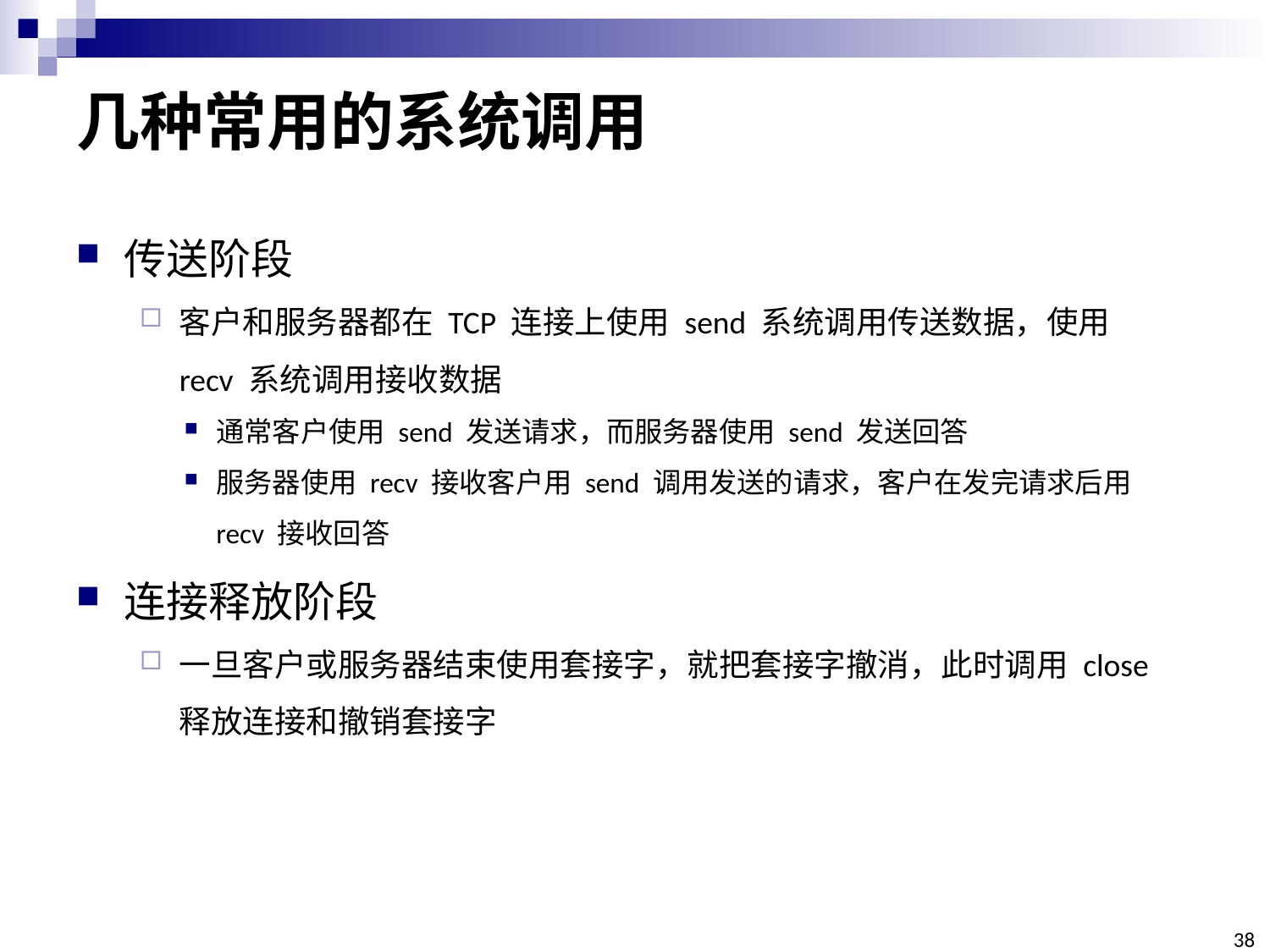

# 几种常用的系统调用
传送阶段
客户和服务器都在 TCP 连接上使用 send 系统调用传送数据，使用 recv 系统调用接收数据
通常客户使用 send 发送请求，而服务器使用 send 发送回答
服务器使用 recv 接收客户用 send 调用发送的请求，客户在发完请求后用 recv 接收回答
连接释放阶段
一旦客户或服务器结束使用套接字，就把套接字撤消，此时调用 close 释放连接和撤销套接字
38